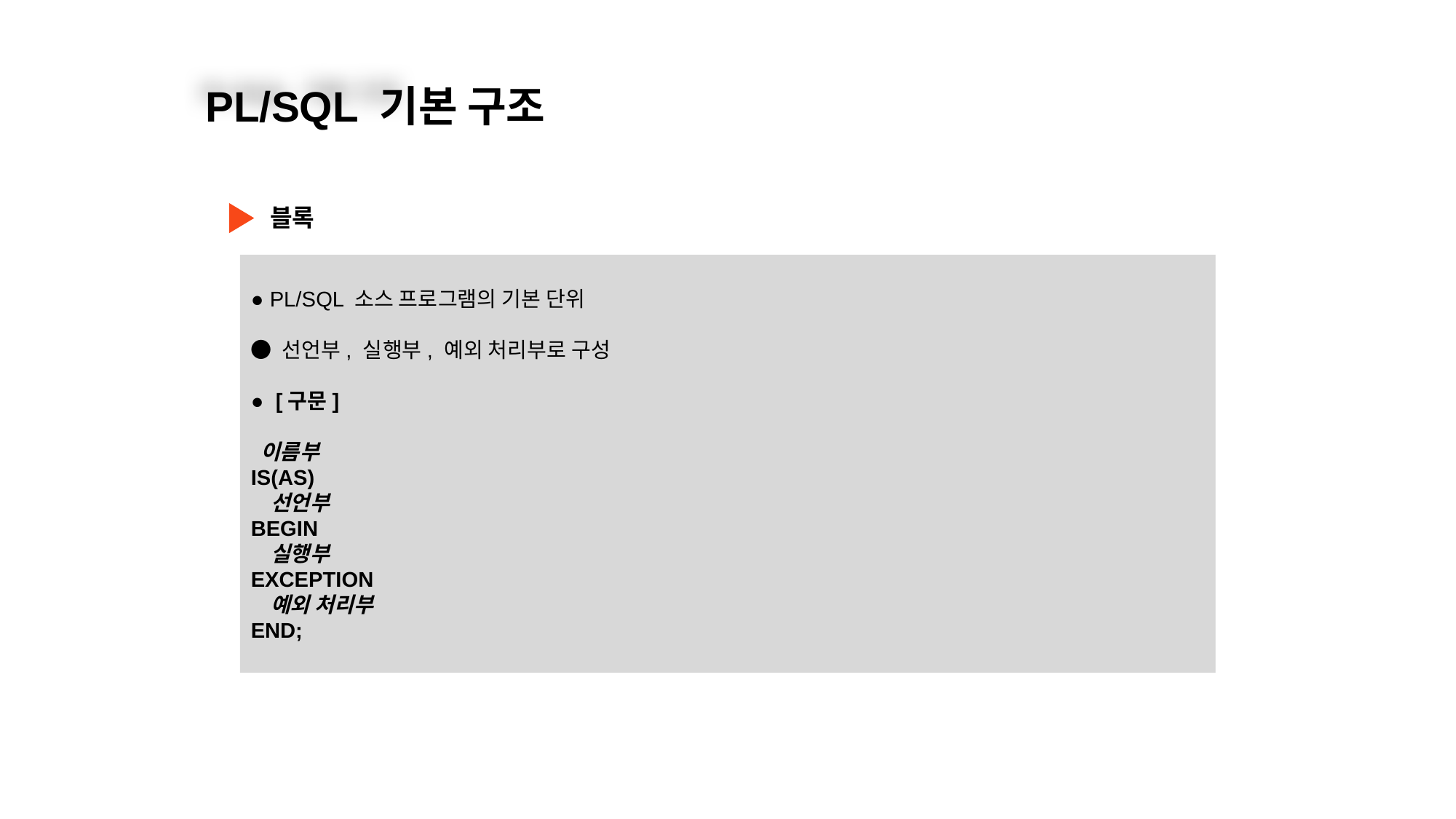

PL/SQL 기본 구조

블록

● PL/SQL 소스 프로그램의 기본 단위

● 선언부, 실행부, 예외 처리부로 구성

●  [구문]

 이름부
IS(AS)
   선언부
BEGIN
   실행부
EXCEPTION
   예외 처리부
END;